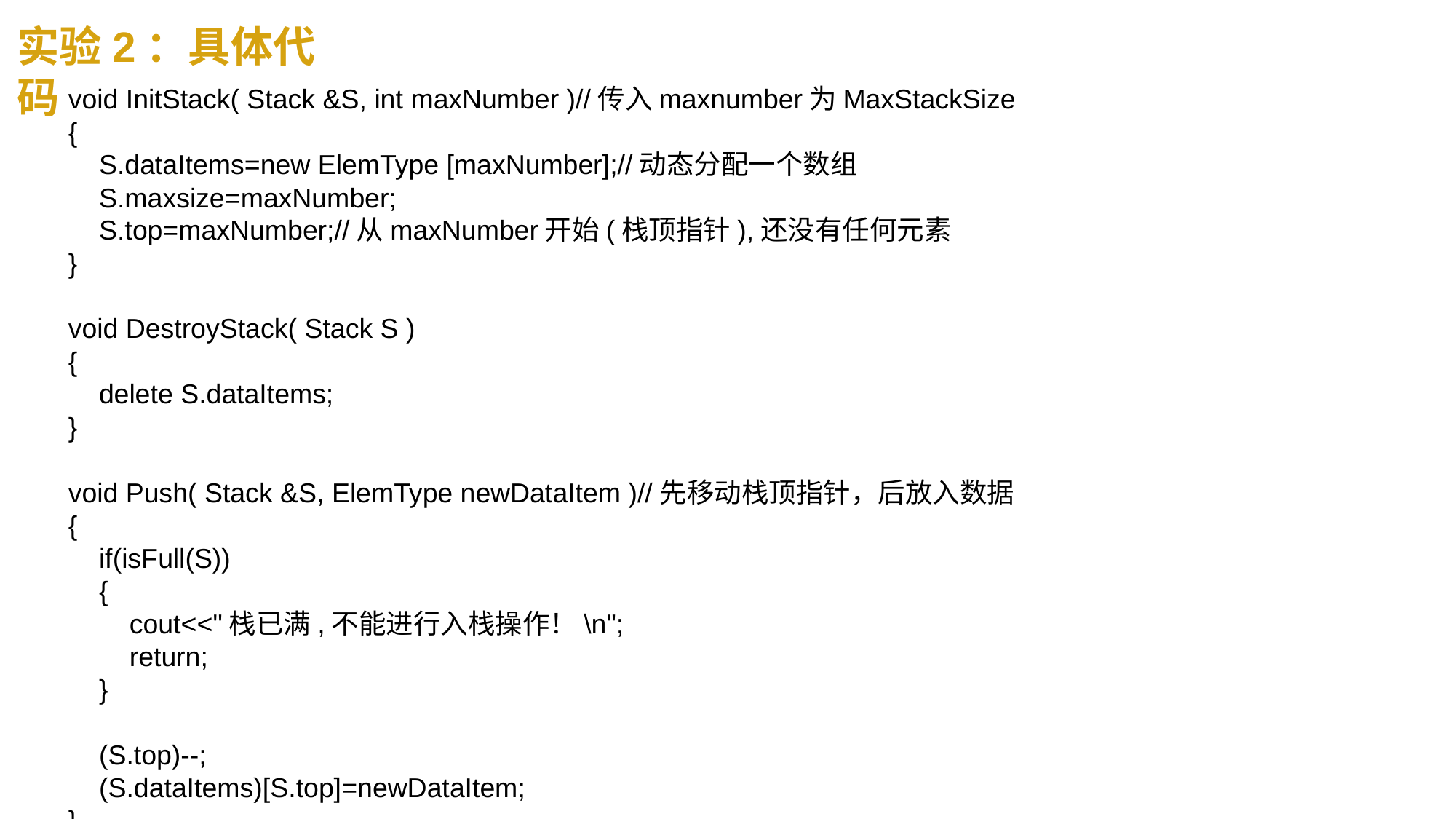

实验2：具体代码
void InitStack( Stack &S, int maxNumber )//传入maxnumber为MaxStackSize
{
    S.dataItems=new ElemType [maxNumber];//动态分配一个数组
    S.maxsize=maxNumber;
    S.top=maxNumber;//从maxNumber开始(栈顶指针),还没有任何元素
}

void DestroyStack( Stack S )
{
    delete S.dataItems;
}

void Push( Stack &S, ElemType newDataItem )//先移动栈顶指针，后放入数据
{
    if(isFull(S))
    {
        cout<<"栈已满,不能进行入栈操作！\n";
        return;
    }

    (S.top)--;
    (S.dataItems)[S.top]=newDataItem;
}